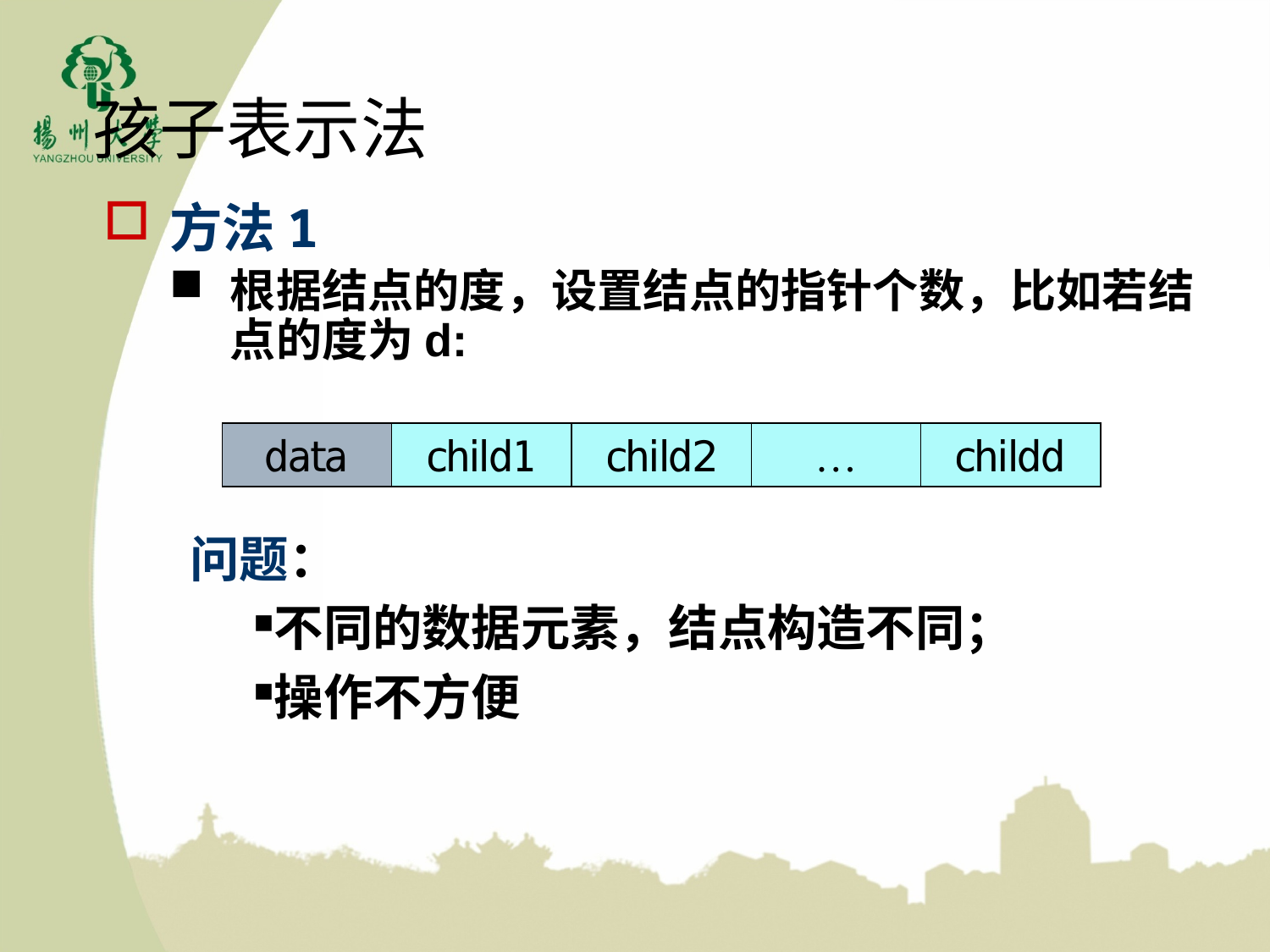

孩子表示法
方法1
根据结点的度，设置结点的指针个数，比如若结点的度为d:

data
child1
child2
…
childd
问题：
不同的数据元素，结点构造不同；
操作不方便